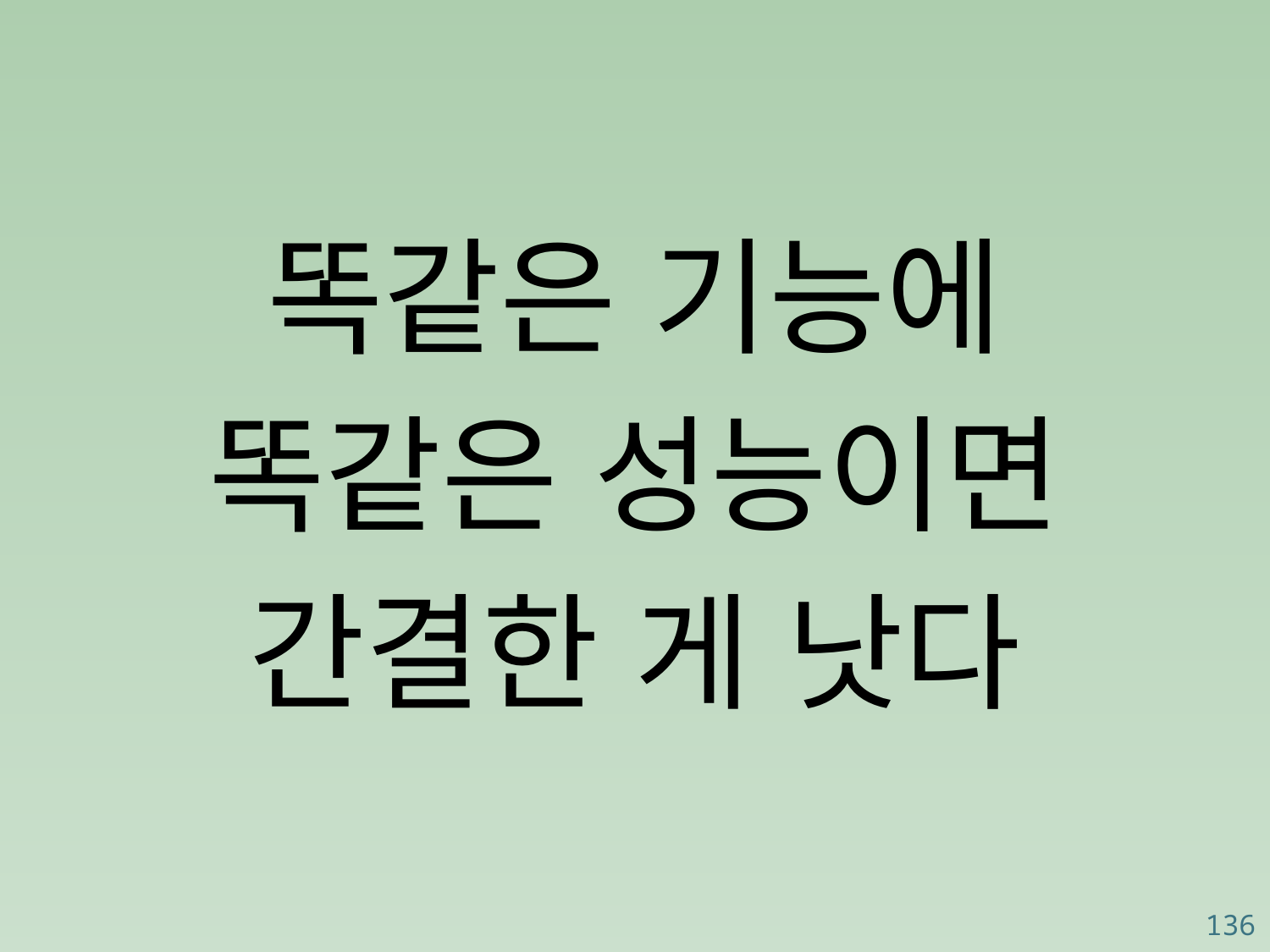

똑같은 기능에
똑같은 성능이면
간결한 게 낫다
136